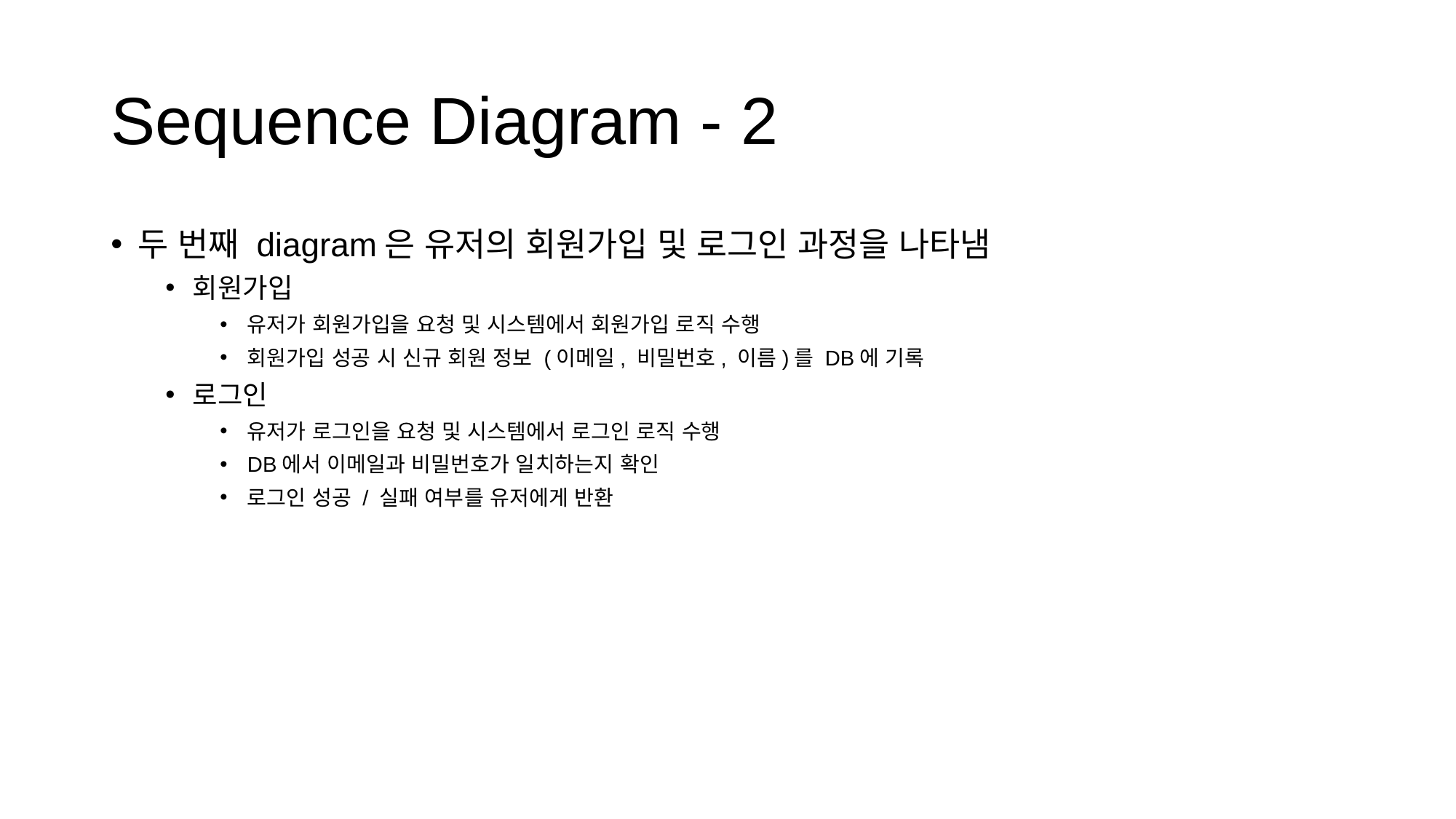

# Sequence Diagram - 2
두 번째 diagram은 유저의 회원가입 및 로그인 과정을 나타냄
회원가입
유저가 회원가입을 요청 및 시스템에서 회원가입 로직 수행
회원가입 성공 시 신규 회원 정보 (이메일, 비밀번호, 이름)를 DB에 기록
로그인
유저가 로그인을 요청 및 시스템에서 로그인 로직 수행
DB에서 이메일과 비밀번호가 일치하는지 확인
로그인 성공 / 실패 여부를 유저에게 반환